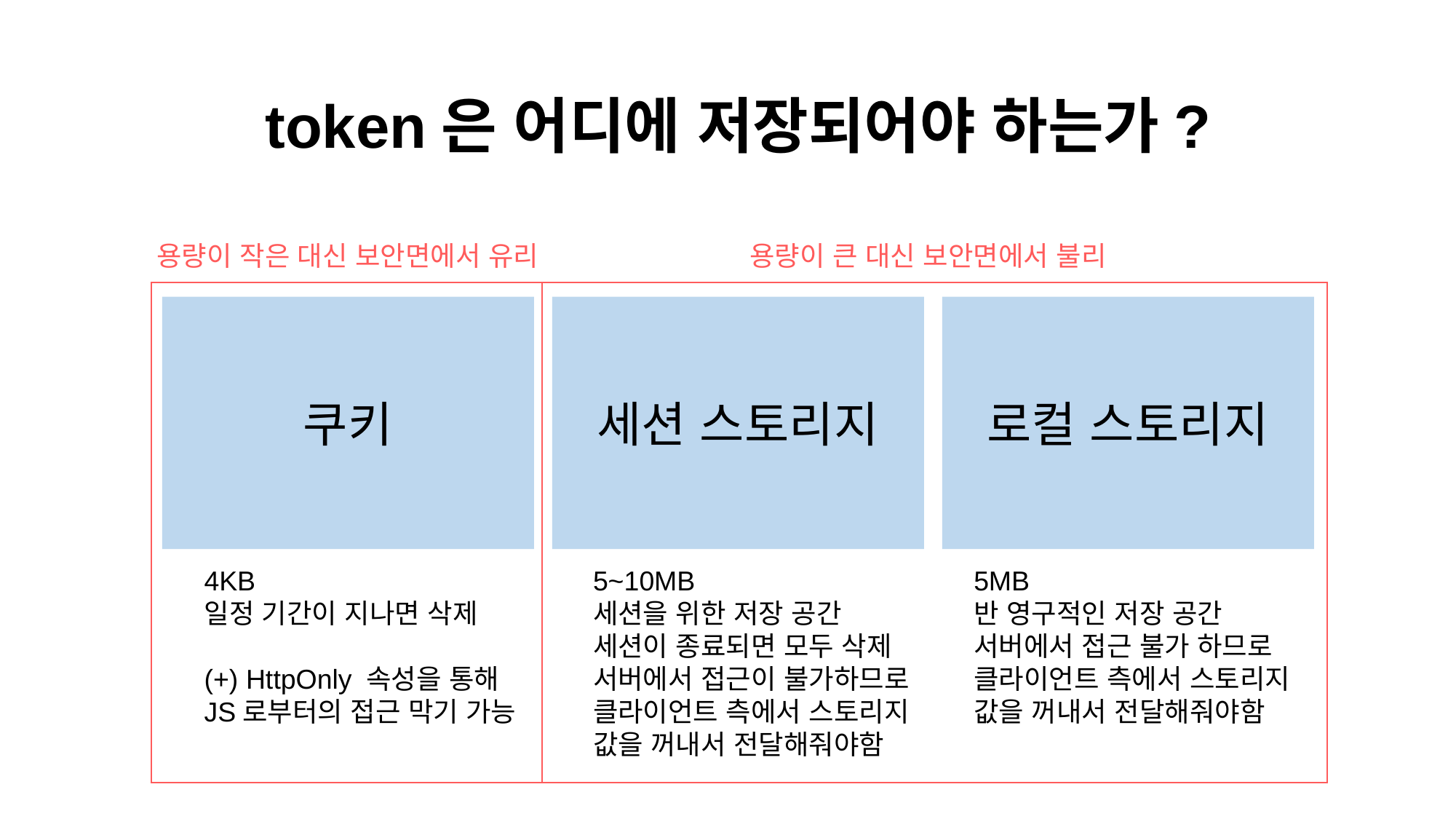

# token은 어디에 저장되어야 하는가?
용량이 작은 대신 보안면에서 유리
용량이 큰 대신 보안면에서 불리

쿠키
세션 스토리지
로컬 스토리지
4KB
일정 기간이 지나면 삭제

(+) HttpOnly 속성을 통해
JS로부터의 접근 막기 가능
5~10MB
세션을 위한 저장 공간
세션이 종료되면 모두 삭제
서버에서 접근이 불가하므로
클라이언트 측에서 스토리지
값을 꺼내서 전달해줘야함
5MB
반 영구적인 저장 공간
서버에서 접근 불가 하므로
클라이언트 측에서 스토리지
값을 꺼내서 전달해줘야함